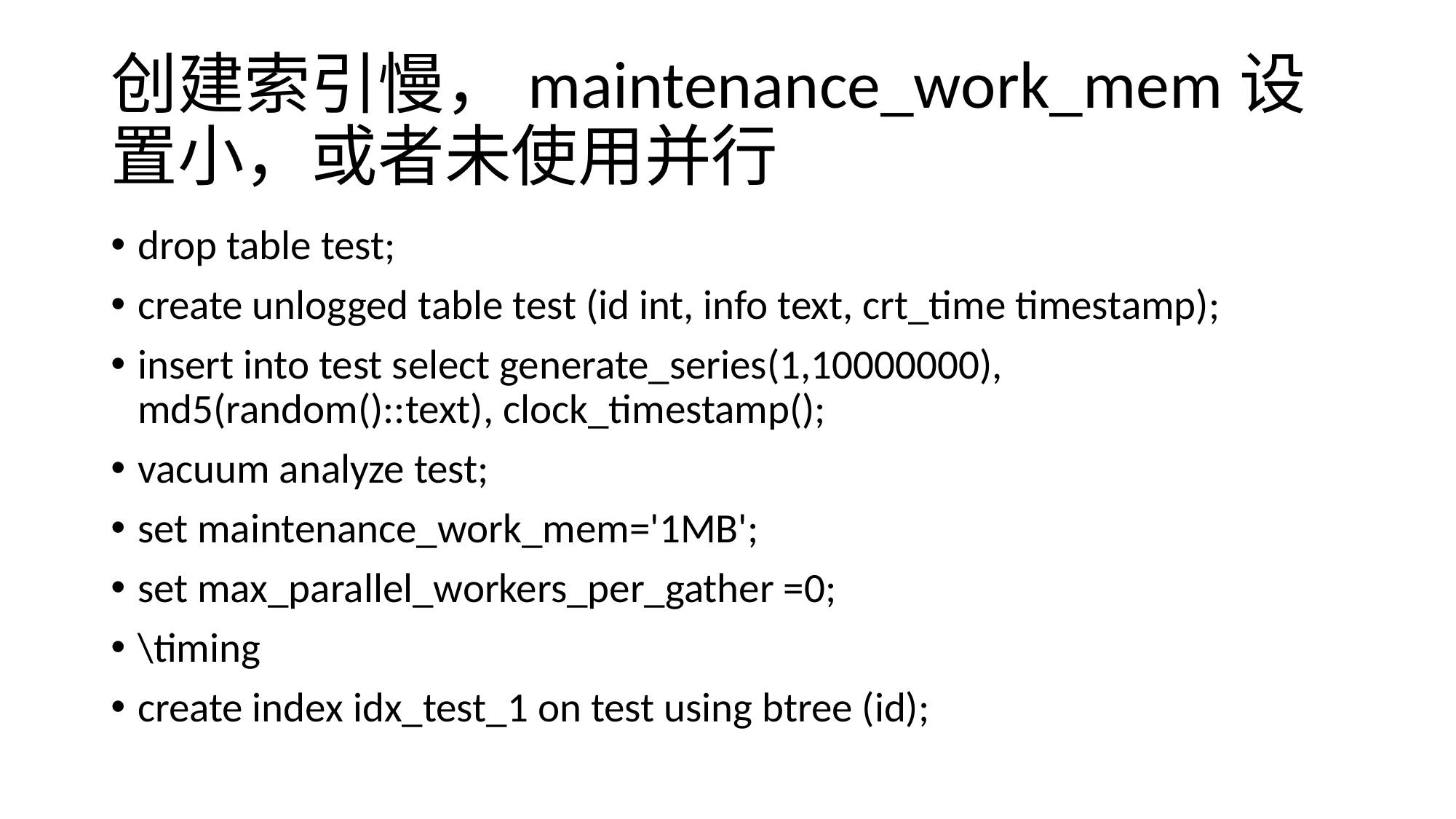

# 创建索引慢，maintenance_work_mem设置小，或者未使用并行
drop table test;
create unlogged table test (id int, info text, crt_time timestamp);
insert into test select generate_series(1,10000000), md5(random()::text), clock_timestamp();
vacuum analyze test;
set maintenance_work_mem='1MB';
set max_parallel_workers_per_gather =0;
\timing
create index idx_test_1 on test using btree (id);